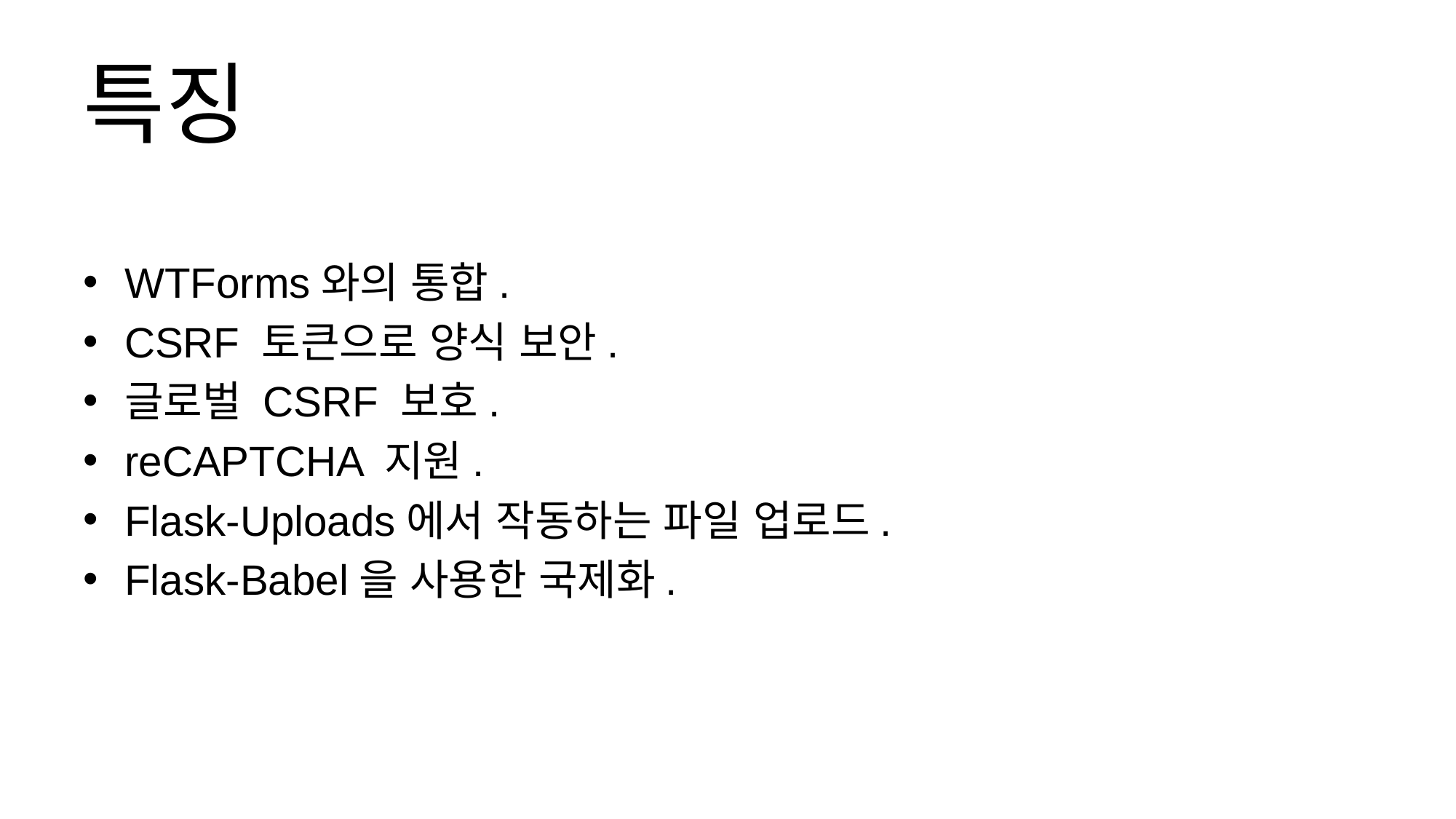

# 특징

WTForms와의 통합.
CSRF 토큰으로 양식 보안.
글로벌 CSRF 보호.
reCAPTCHA 지원.
Flask-Uploads에서 작동하는 파일 업로드.
Flask-Babel을 사용한 국제화.